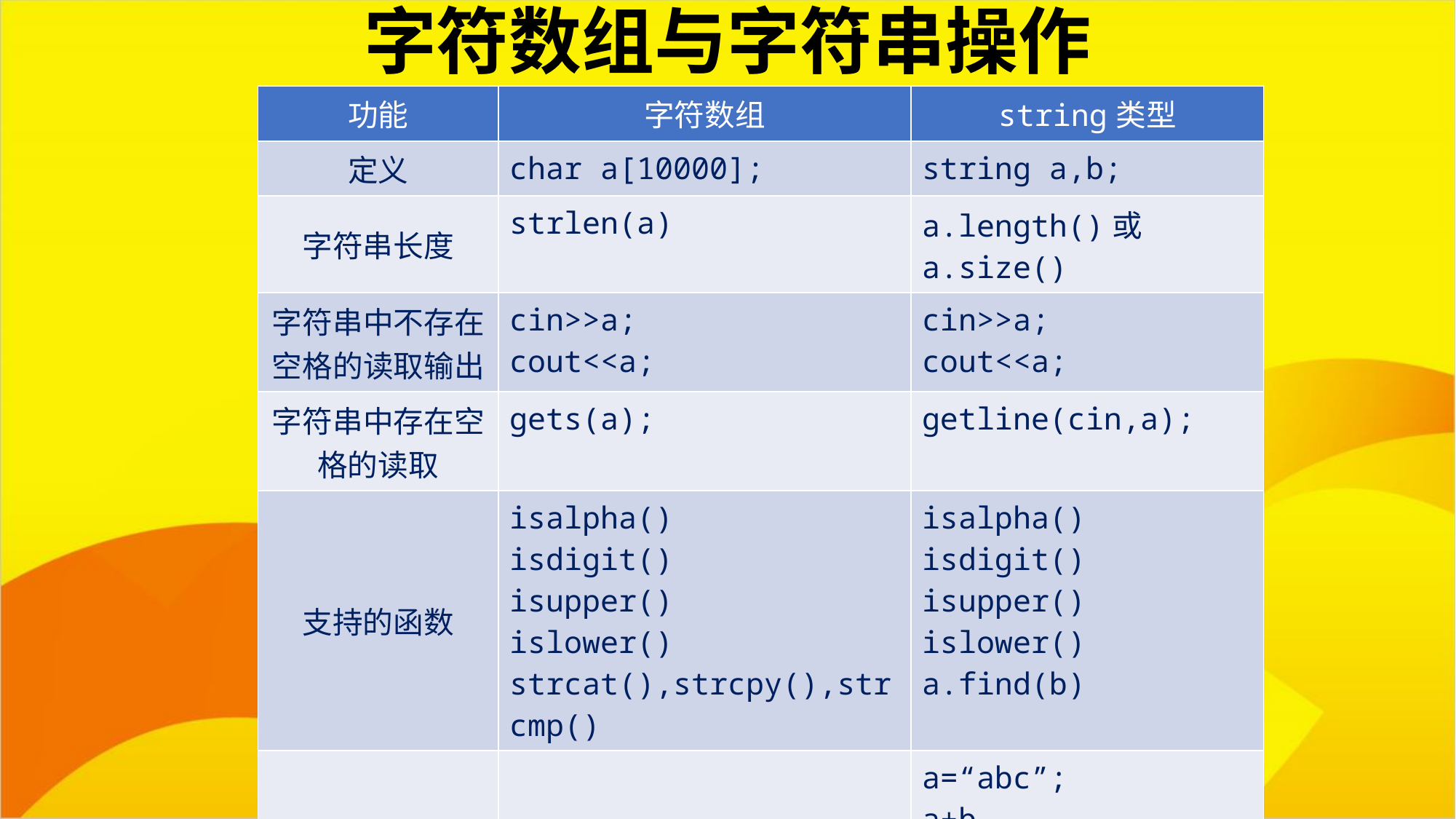

字符数组与字符串操作
| 功能 | 字符数组 | string类型 |
| --- | --- | --- |
| 定义 | char a[10000]; | string a,b; |
| 字符串长度 | strlen(a) | a.length()或a.size() |
| 字符串中不存在空格的读取输出 | cin>>a; cout<<a; | cin>>a; cout<<a; |
| 字符串中存在空格的读取 | gets(a); | getline(cin,a); |
| 支持的函数 | isalpha() isdigit() isupper() islower() strcat(),strcpy(),strcmp() | isalpha() isdigit() isupper() islower() a.find(b) |
| 特殊操作 |  | a=“abc”; a+b a>b a<b a==b |